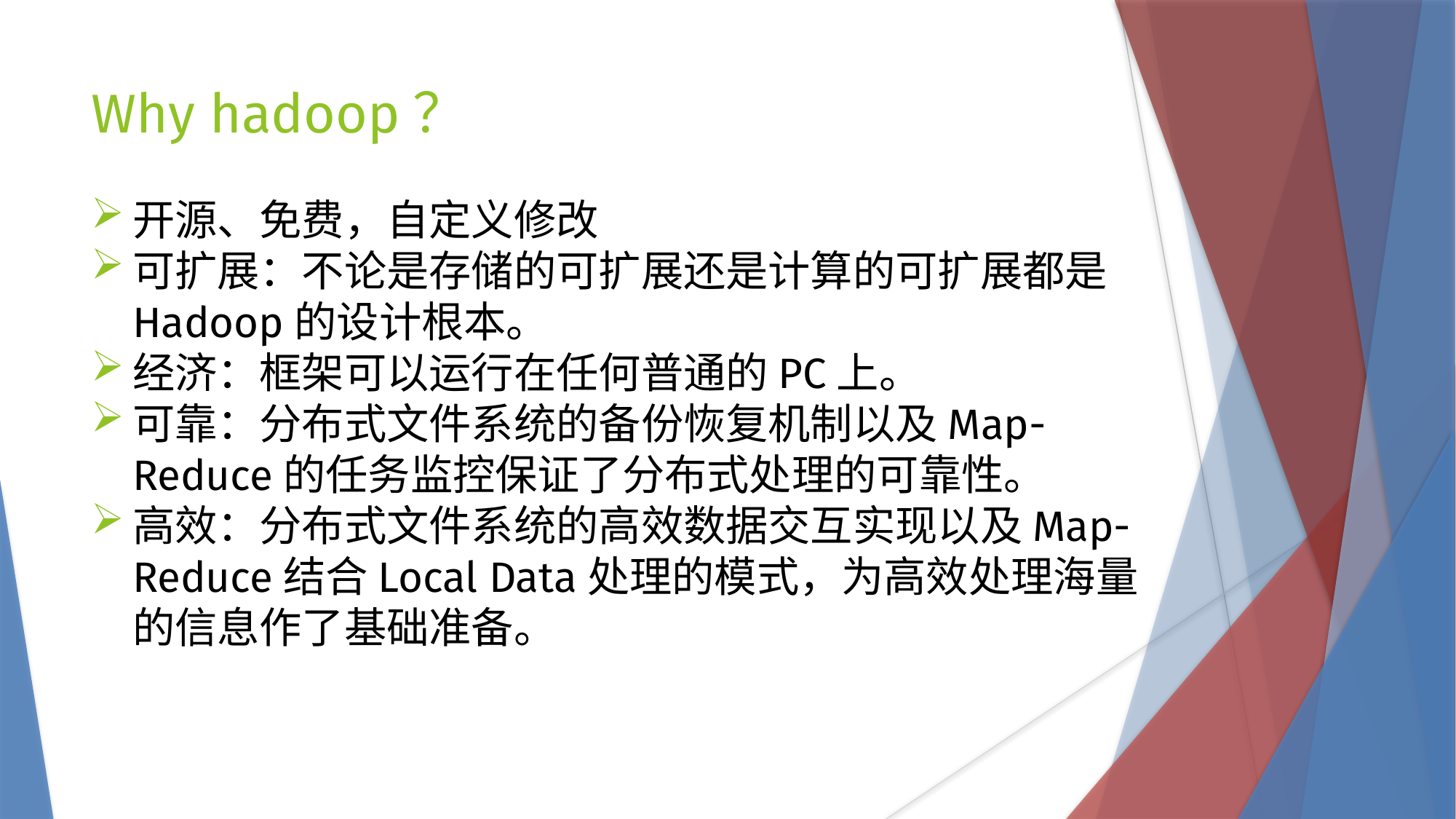

Why hadoop？
开源、免费，自定义修改
可扩展：不论是存储的可扩展还是计算的可扩展都是Hadoop的设计根本。
经济：框架可以运行在任何普通的PC上。
可靠：分布式文件系统的备份恢复机制以及Map-Reduce的任务监控保证了分布式处理的可靠性。
高效：分布式文件系统的高效数据交互实现以及Map-Reduce结合Local Data处理的模式，为高效处理海量的信息作了基础准备。